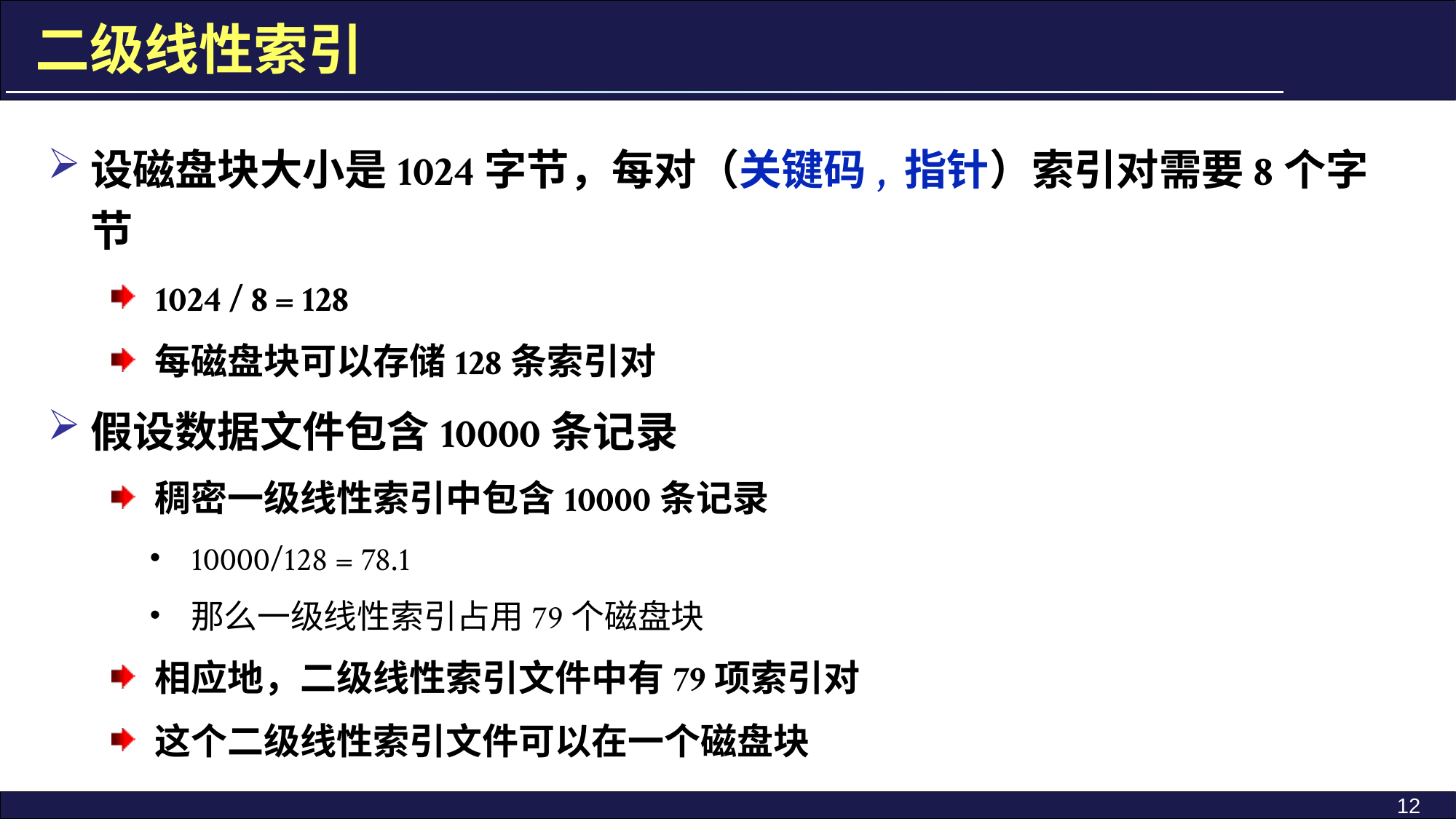

二级线性索引
设磁盘块大小是1024字节，每对（关键码, 指针）索引对需要8个字节
1024 / 8 = 128
每磁盘块可以存储128条索引对
假设数据文件包含10000条记录
稠密一级线性索引中包含10000条记录
10000/128 = 78.1
那么一级线性索引占用79个磁盘块
相应地，二级线性索引文件中有79项索引对
这个二级线性索引文件可以在一个磁盘块
12